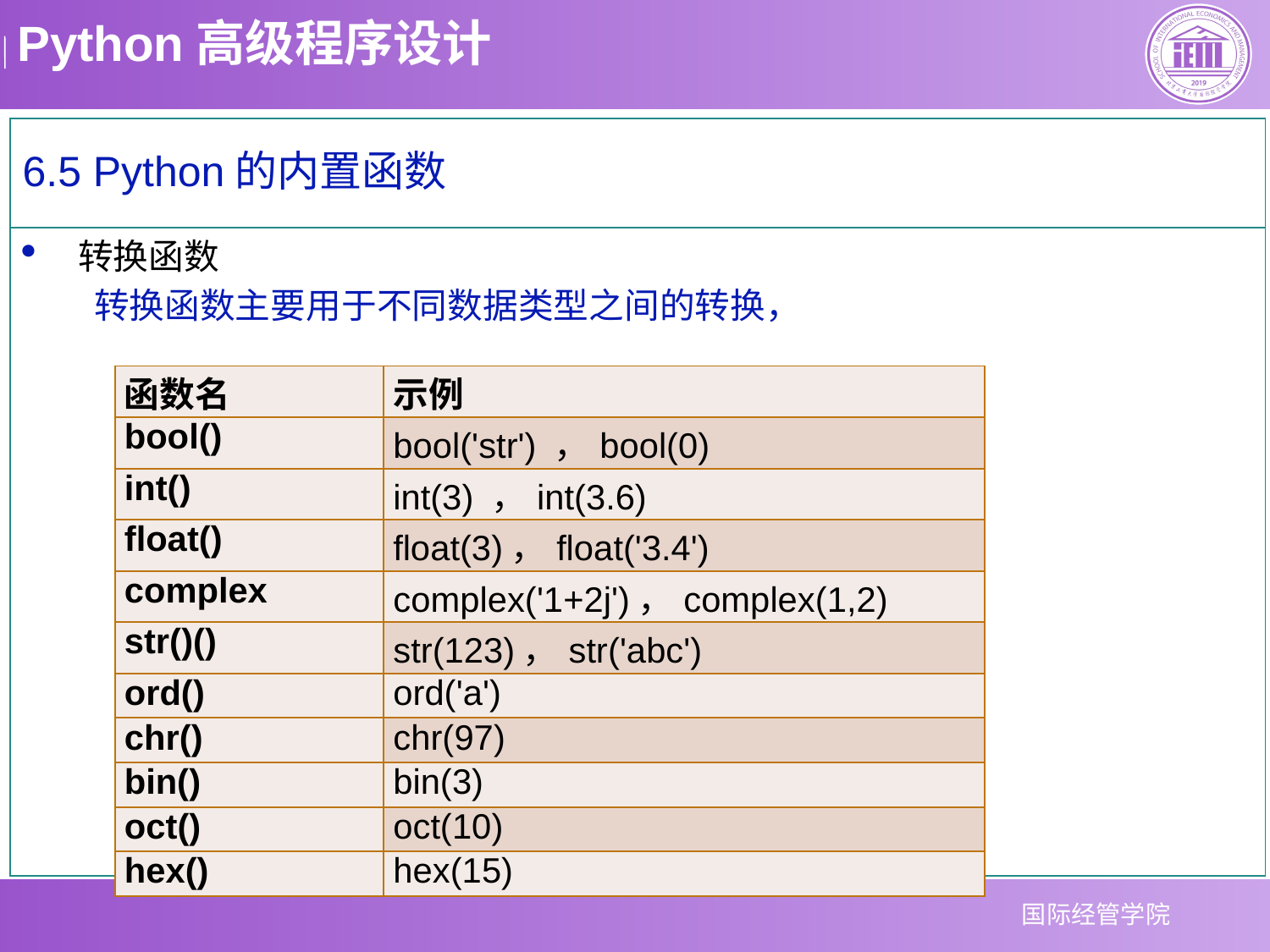

6.5 Python的内置函数
转换函数
转换函数主要用于不同数据类型之间的转换，

| 函数名 | 示例 |
| --- | --- |
| bool() | bool('str') ，bool(0) |
| int() | int(3) ，int(3.6) |
| float() | float(3)，float('3.4') |
| complex | complex('1+2j')，complex(1,2) |
| str()() | str(123)，str('abc') |
| ord() | ord('a') |
| chr() | chr(97) |
| bin() | bin(3) |
| oct() | oct(10) |
| hex() | hex(15) |